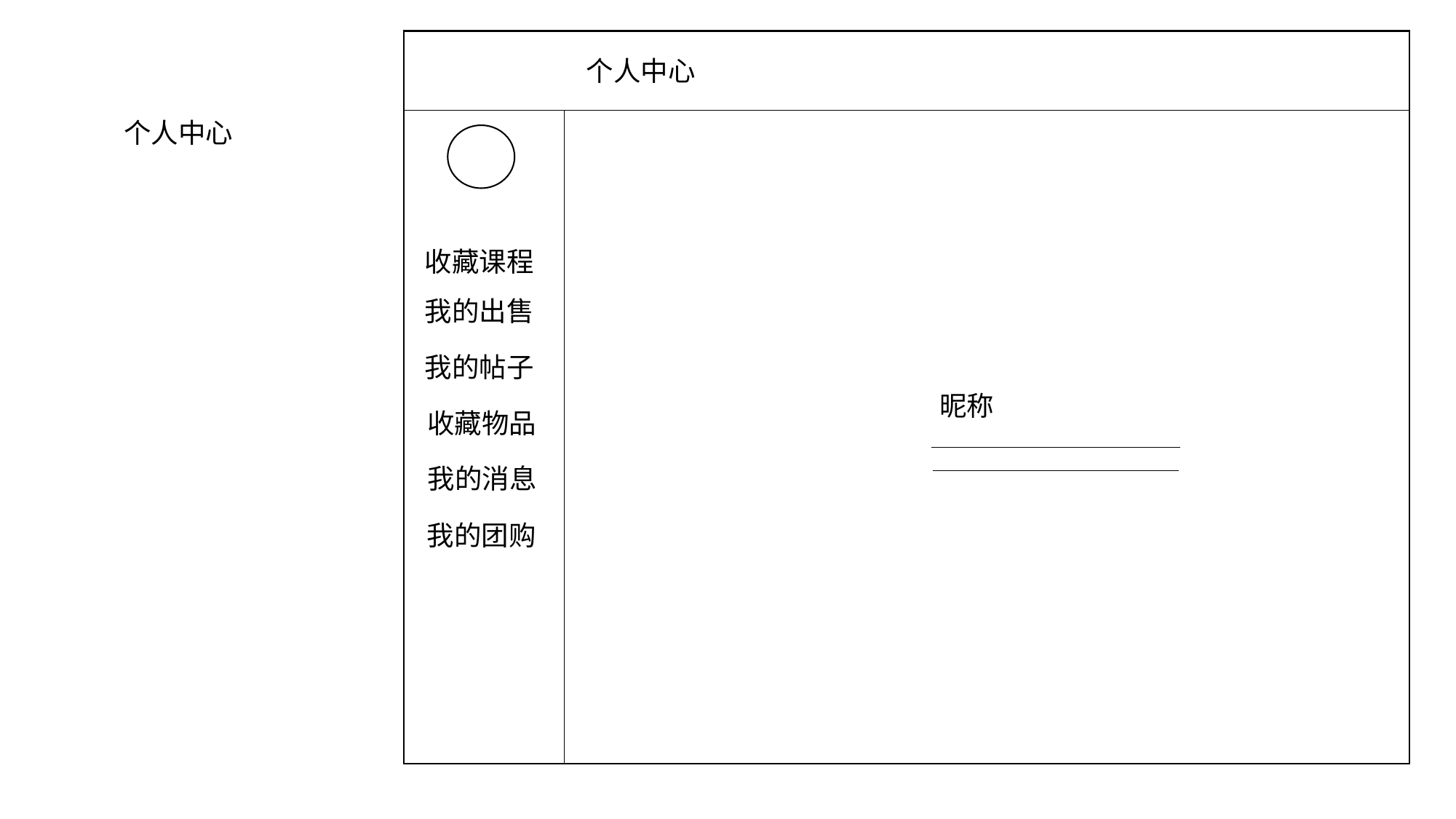

个人中心
个人中心

收藏课程
我的出售
我的帖子
收藏物品
我的消息
我的团购
昵称